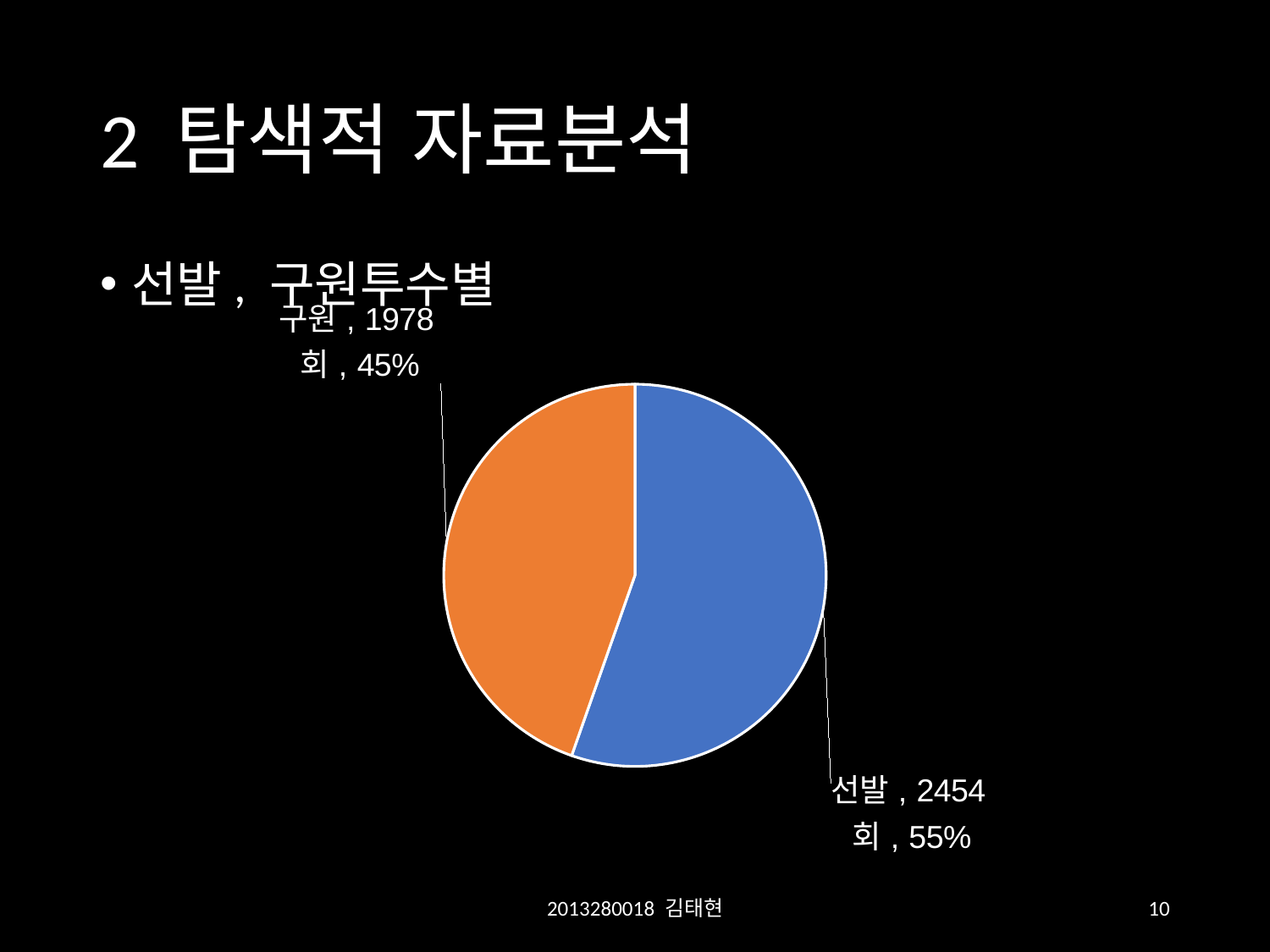

# 2 탐색적 자료분석
선발, 구원투수별

### Chart

| Category | 횟수 |
|---|---|
| 선발 | 2454.0 |
| 구원 | 1978.0 |
2013280018 김태현
10